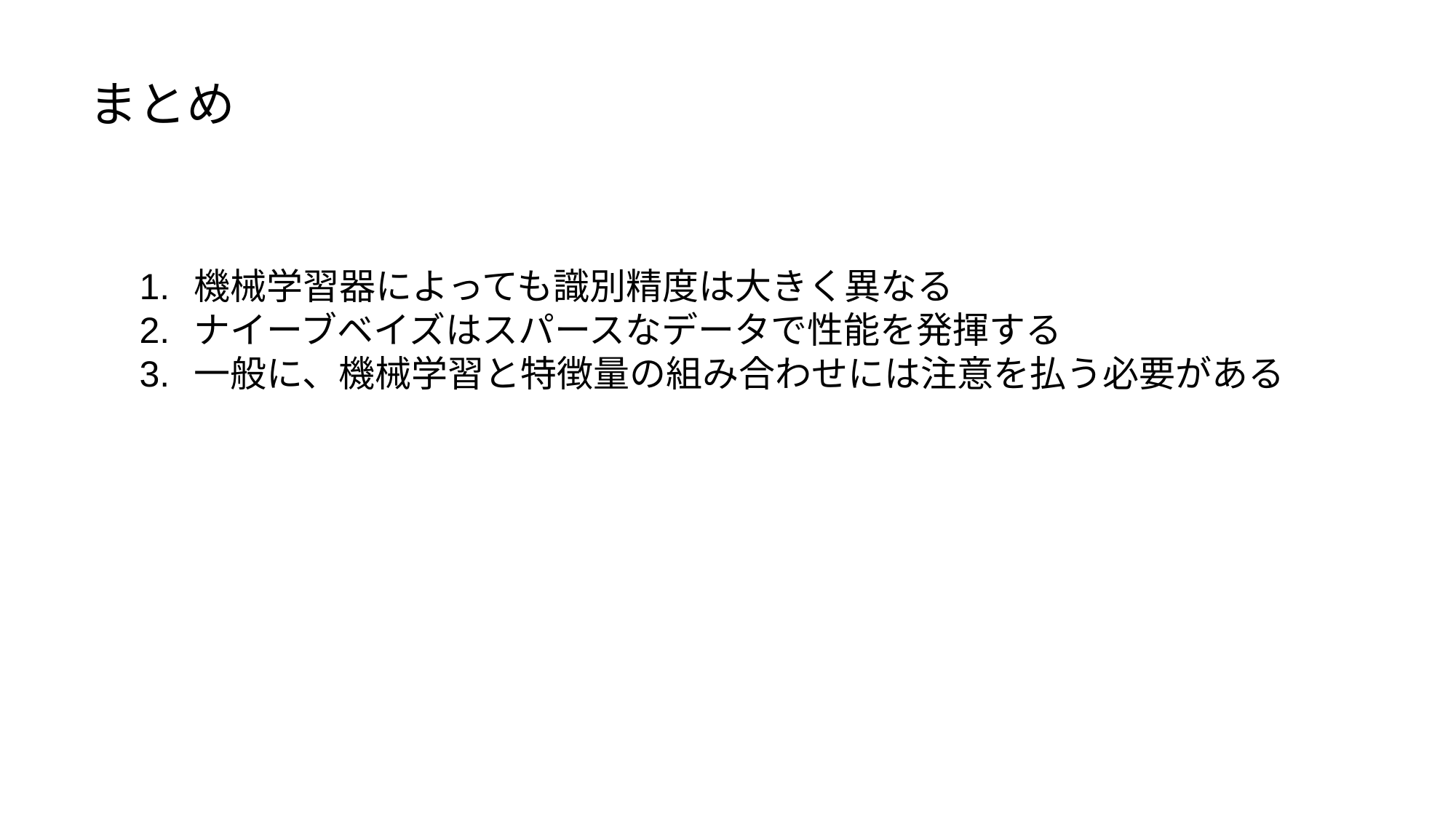

まとめ
機械学習器によっても識別精度は大きく異なる
ナイーブベイズはスパースなデータで性能を発揮する
一般に、機械学習と特徴量の組み合わせには注意を払う必要がある